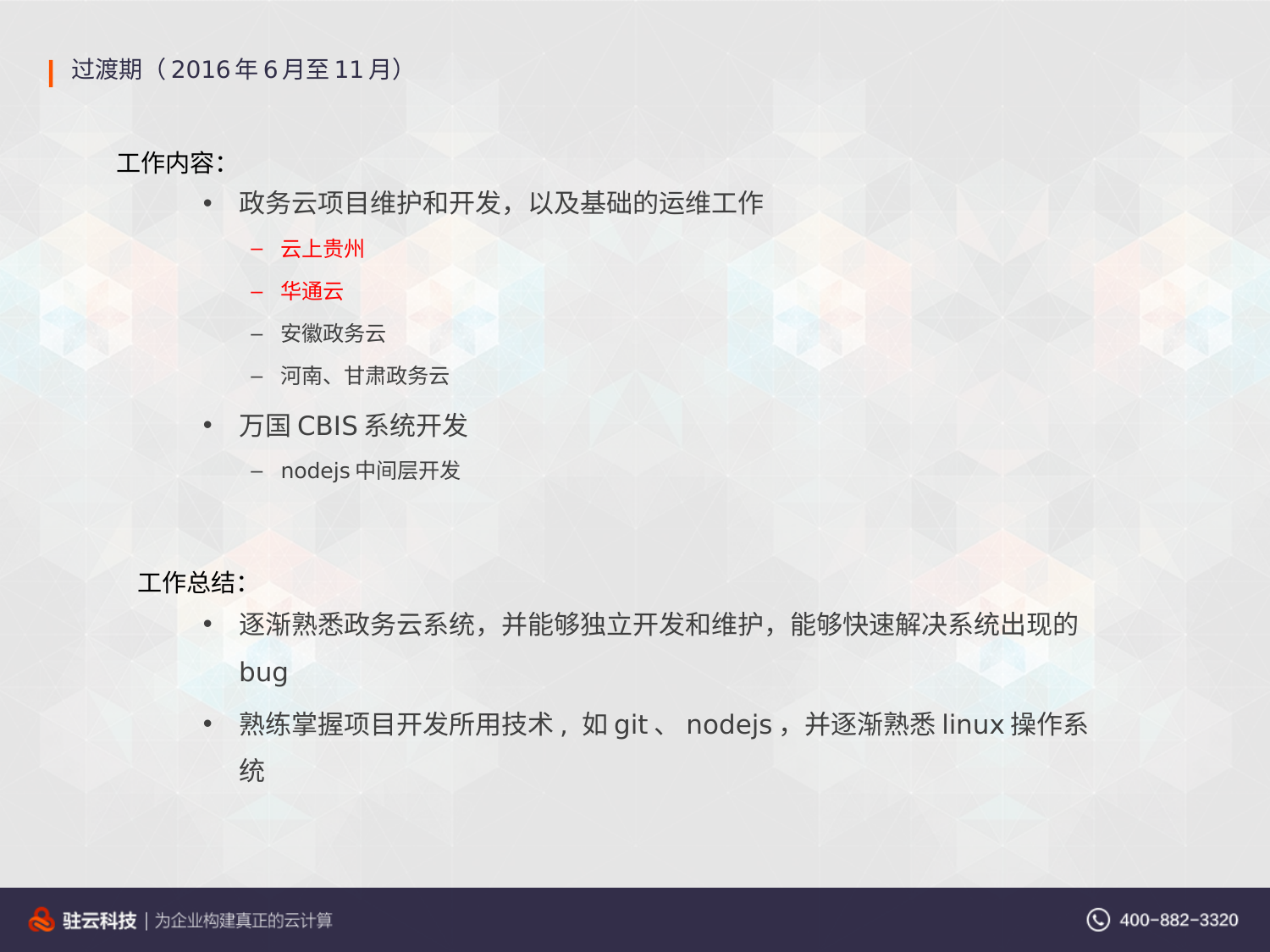

过渡期（2016年6月至11月）

工作内容：
政务云项目维护和开发，以及基础的运维工作
云上贵州
华通云
安徽政务云
河南、甘肃政务云
万国CBIS系统开发
nodejs中间层开发

逐渐熟悉政务云系统，并能够独立开发和维护，能够快速解决系统出现的bug
熟练掌握项目开发所用技术, 如git、nodejs，并逐渐熟悉linux操作系统

工作总结：